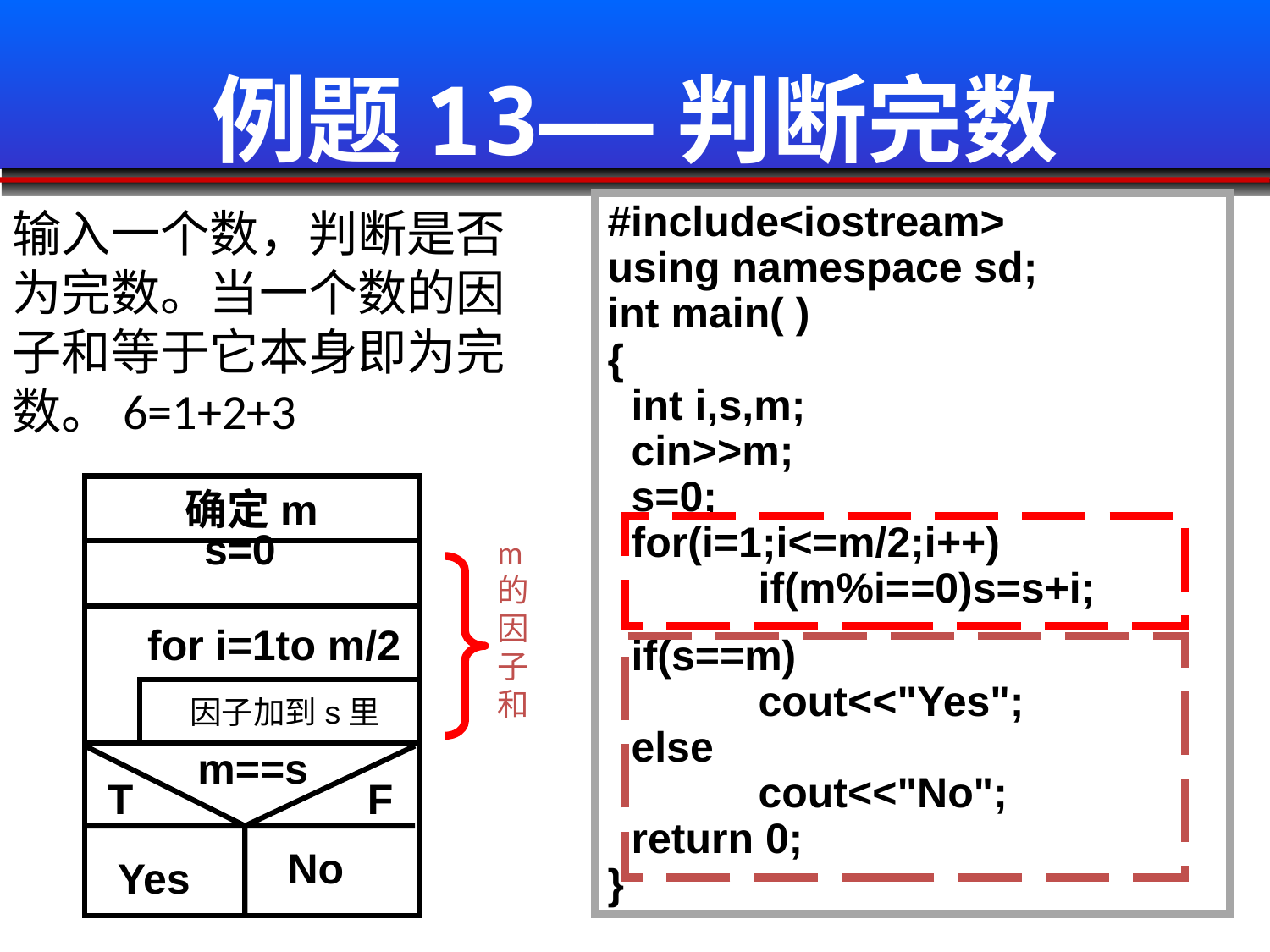

# 例题13——判断完数
#include<iostream>
using namespace sd;
int main( )
{
  int i,s,m;
  cin>>m;
  s=0;
  for(i=1;i<=m/2;i++)
  	  if(m%i==0)s=s+i;
  if(s==m)
	  cout<<"Yes";
  else
	  cout<<"No";
  return 0;
}
输入一个数，判断是否为完数。当一个数的因子和等于它本身即为完数。6=1+2+3
               确定m

m的因子和
         s=0

for i=1to m/2

因子加到s里

m==s

T
F
No
Yes